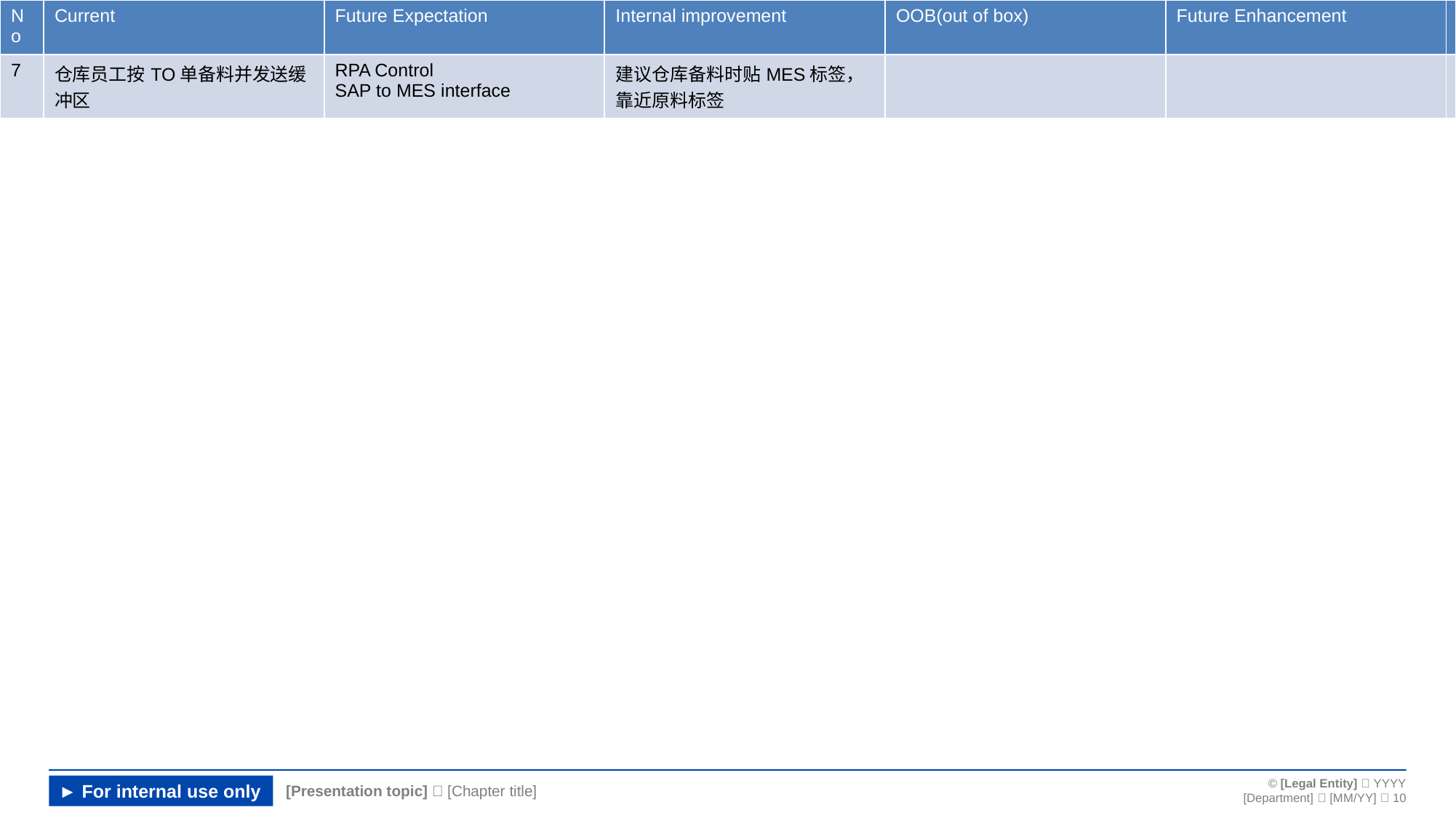

| No | Current | Future Expectation | Internal improvement | OOB(out of box) | Future Enhancement |  |
| --- | --- | --- | --- | --- | --- | --- |
| 7 | 仓库员工按TO单备料并发送缓冲区 | RPA Control SAP to MES interface | 建议仓库备料时贴MES标签，靠近原料标签 |  |  |  |
#